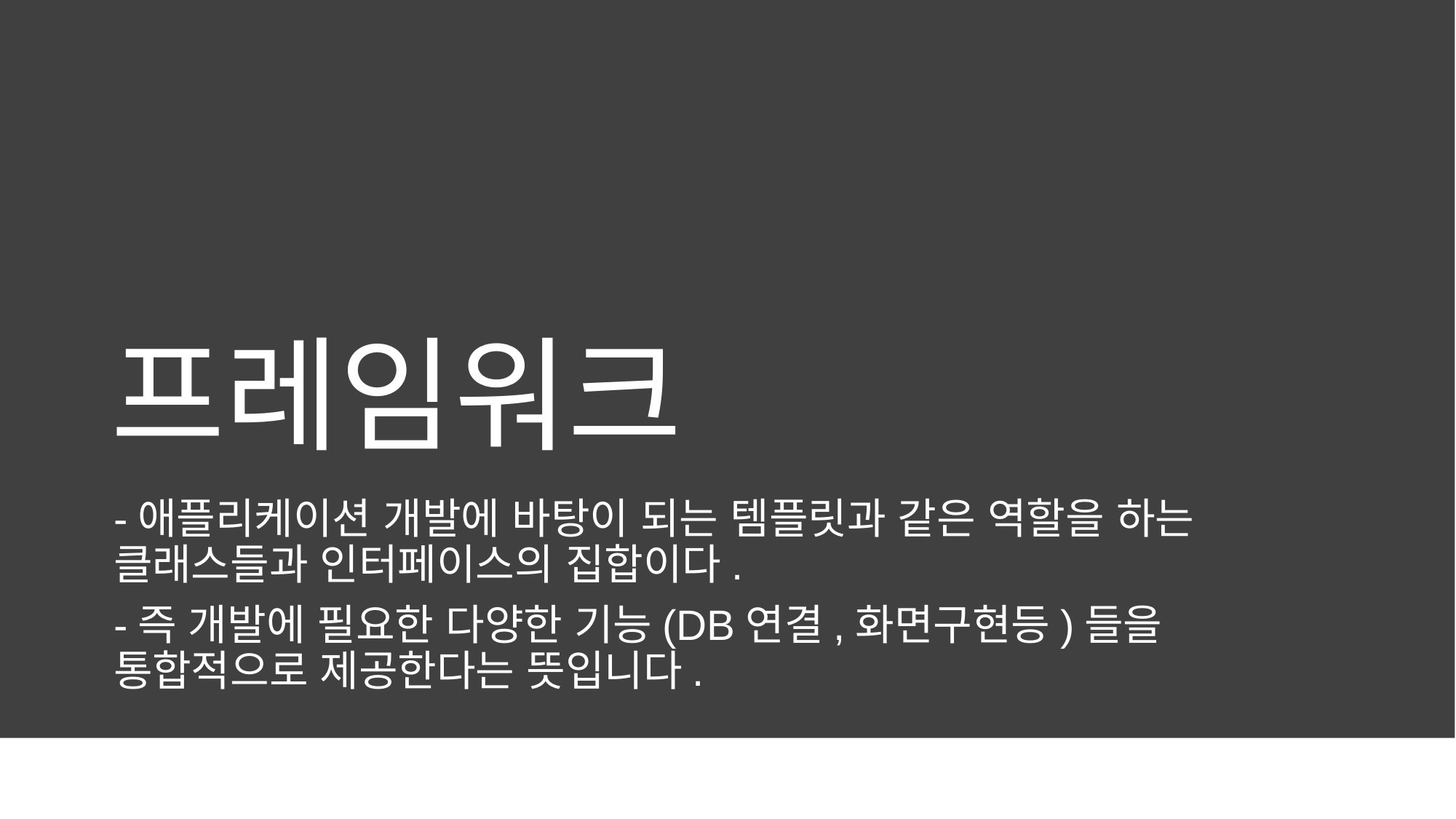

# 프레임워크
-애플리케이션 개발에 바탕이 되는 템플릿과 같은 역할을 하는 클래스들과 인터페이스의 집합이다.
-즉 개발에 필요한 다양한 기능(DB연결,화면구현등)들을 통합적으로 제공한다는 뜻입니다.